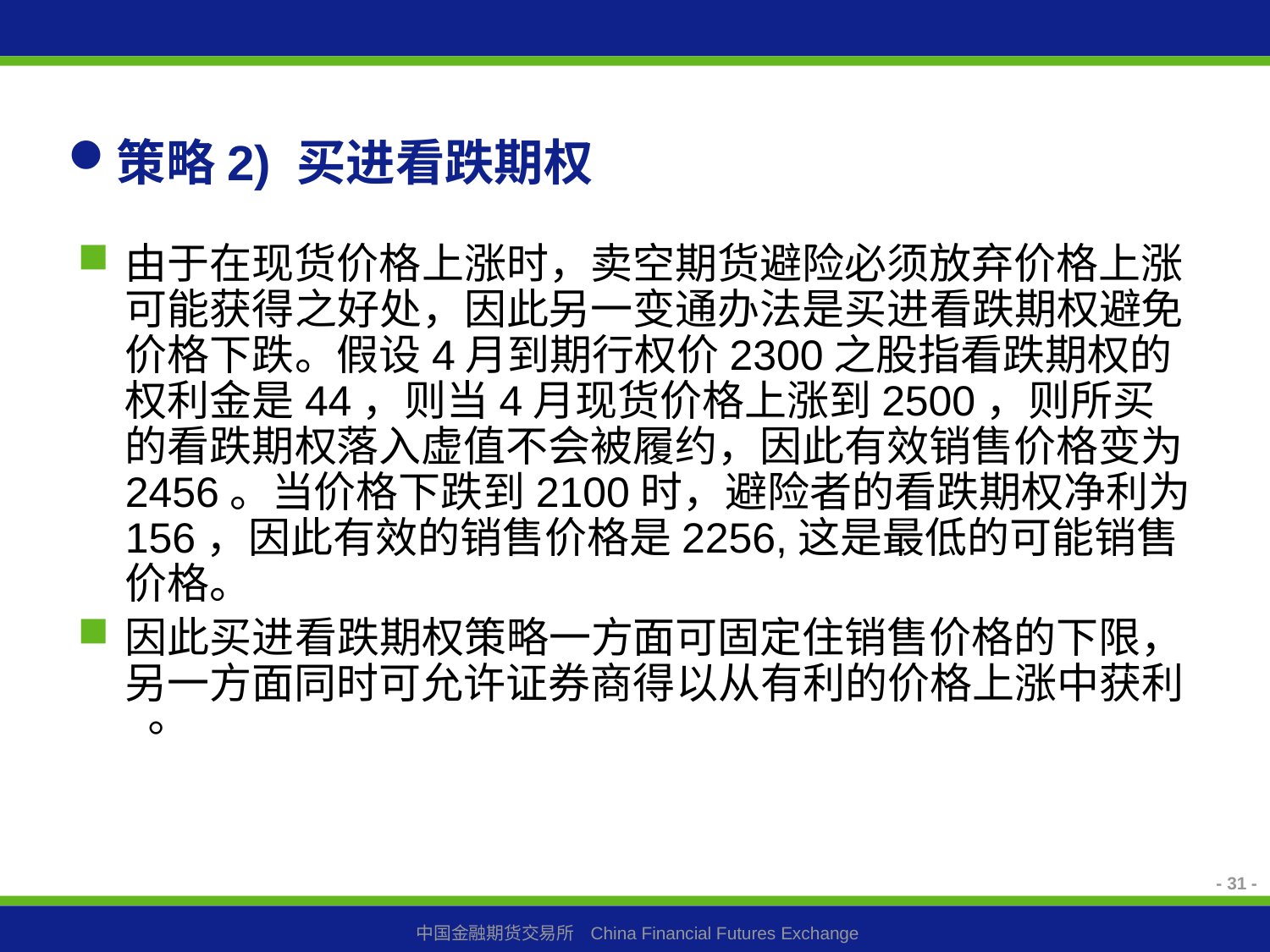

# 策略2) 买进看跌期权
由于在现货价格上涨时，卖空期货避险必须放弃价格上涨可能获得之好处，因此另一变通办法是买进看跌期权避免价格下跌。假设4月到期行权价2300之股指看跌期权的权利金是44，则当4月现货价格上涨到2500，则所买的看跌期权落入虚值不会被履约，因此有效销售价格变为2456。当价格下跌到2100时，避险者的看跌期权净利为156，因此有效的销售价格是2256,这是最低的可能销售价格。
因此买进看跌期权策略一方面可固定住销售价格的下限，另一方面同时可允许证券商得以从有利的价格上涨中获利 。
- 31 -